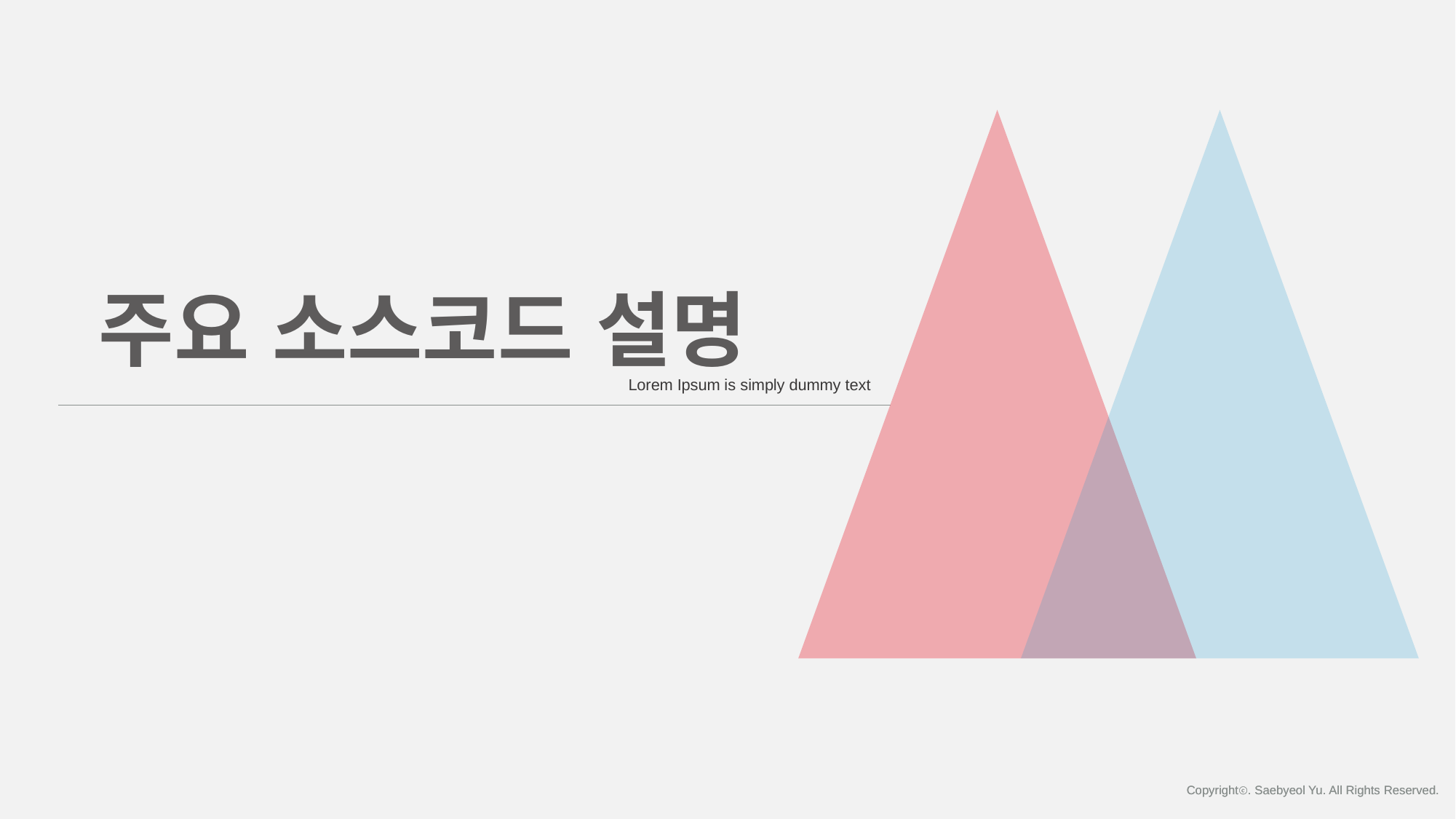

주요 소스코드 설명
Lorem Ipsum is simply dummy text
Copyrightⓒ. Saebyeol Yu. All Rights Reserved.